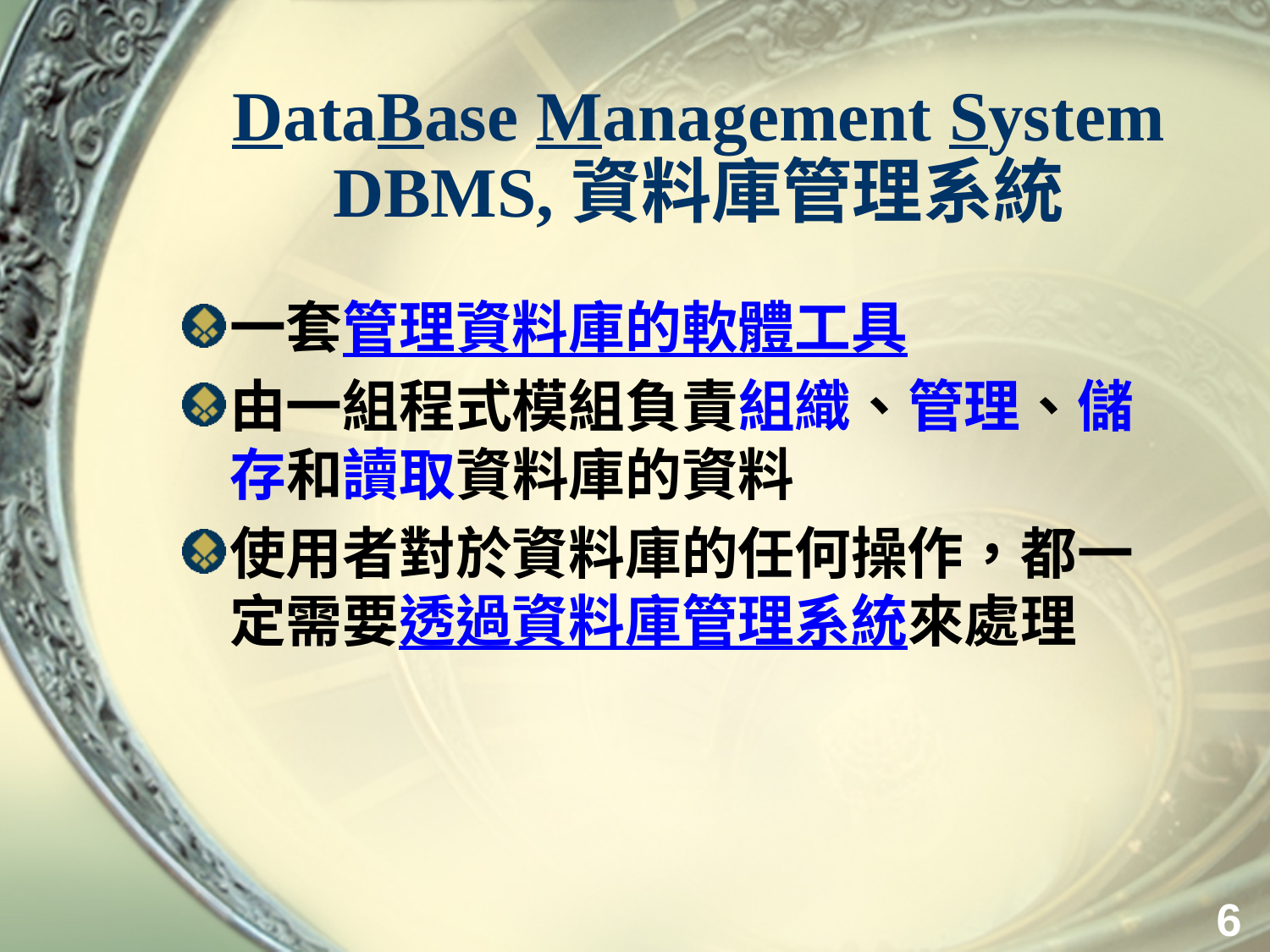

# DataBase Management System DBMS,資料庫管理系統
一套管理資料庫的軟體工具
由一組程式模組負責組織、管理、儲存和讀取資料庫的資料
使用者對於資料庫的任何操作，都一定需要透過資料庫管理系統來處理
6